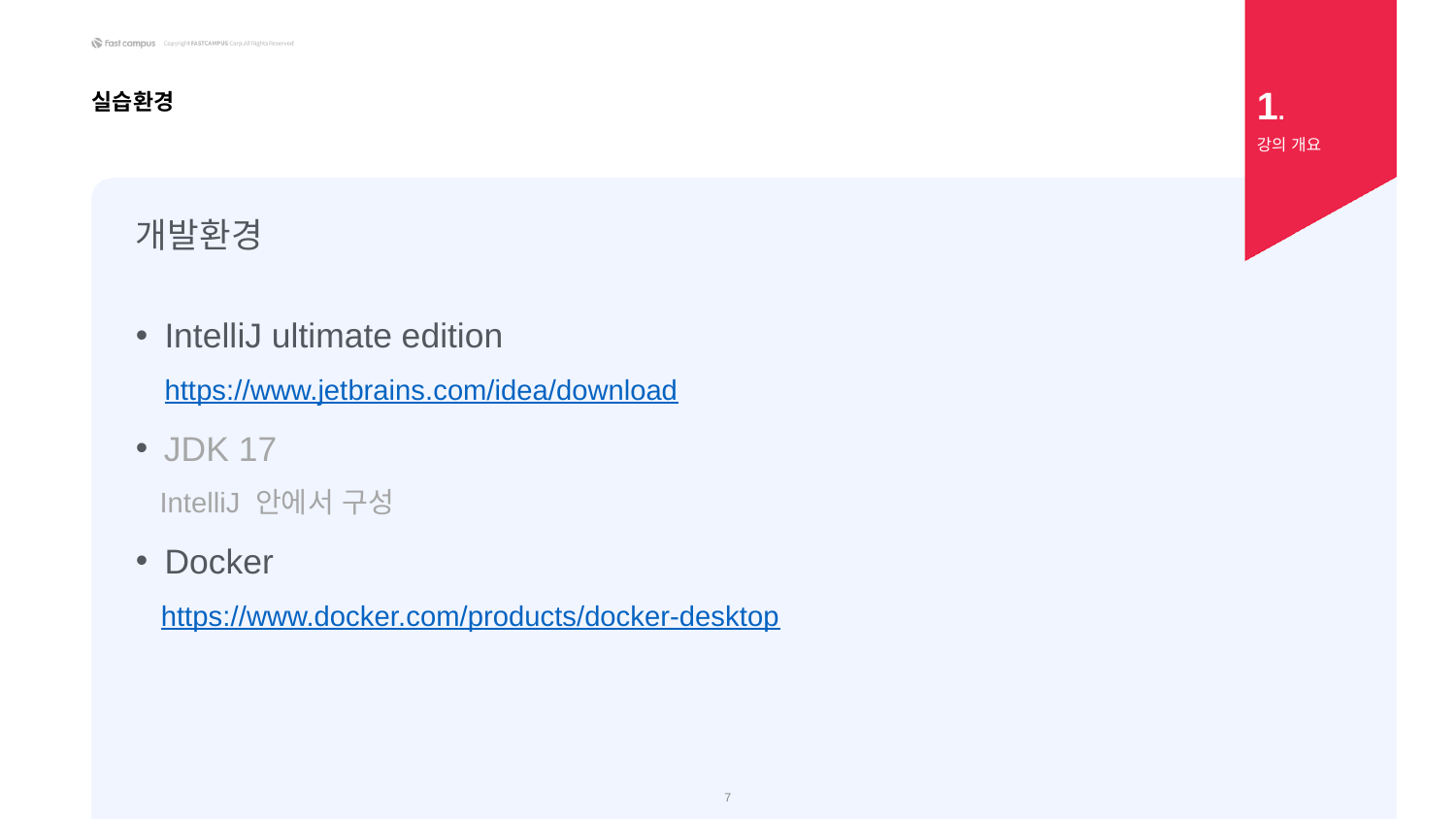

1.
실습환경
강의 개요
개발환경

IntelliJ ultimate edition
https://www.jetbrains.com/idea/download
JDK 17
   IntelliJ 안에서 구성
Docker
    https://www.docker.com/products/docker-desktop
7